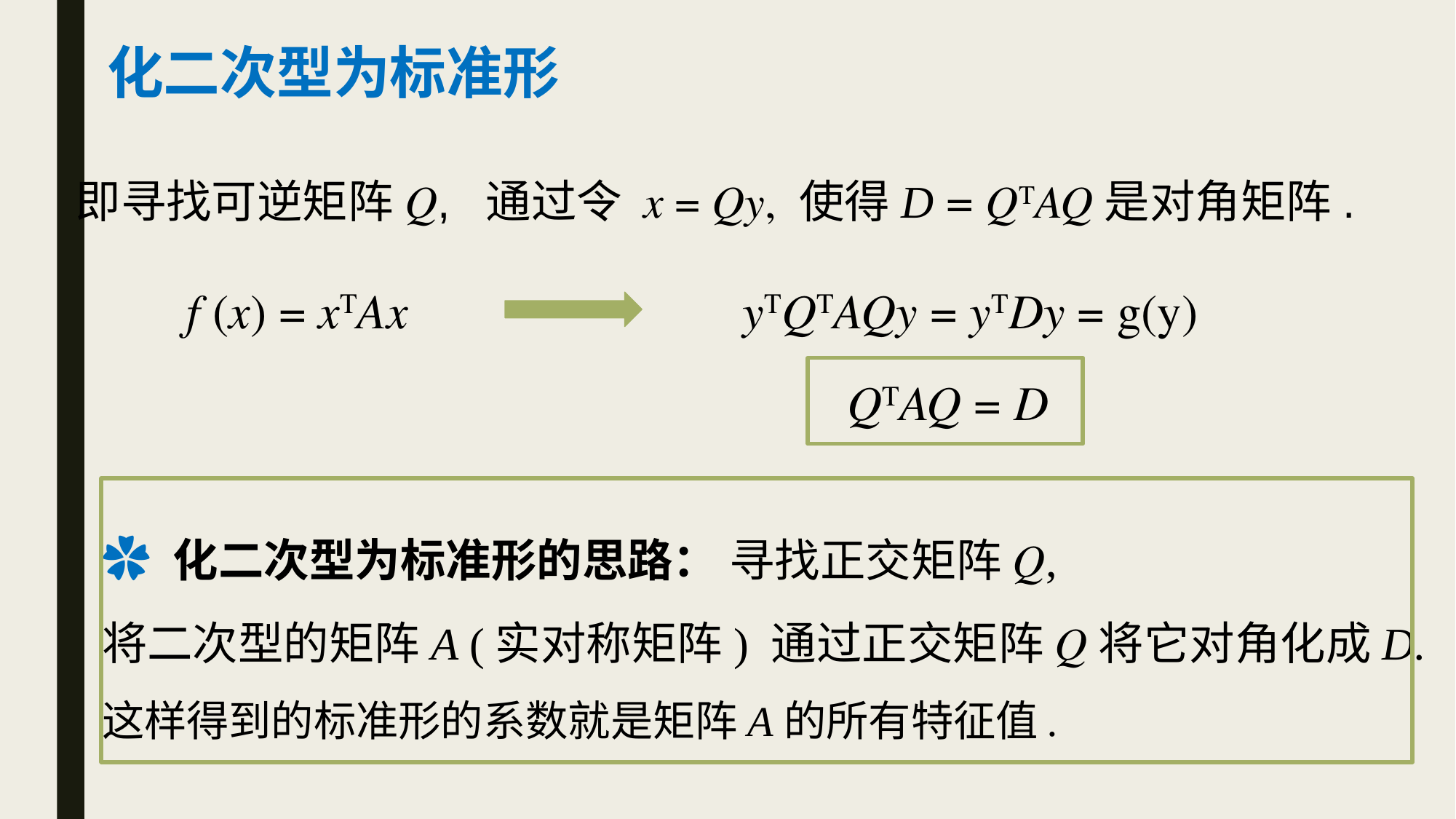

化二次型为标准形
即寻找可逆矩阵Q,  通过令 x = Qy, 使得D = QTAQ是对角矩阵.
yTQTAQy = yTDy = g(y)
f (x) = xTAx

QTAQ = D

✿ 化二次型为标准形的思路： 寻找正交矩阵Q,
将二次型的矩阵A (实对称矩阵) 通过正交矩阵Q将它对角化成D.
这样得到的标准形的系数就是矩阵A的所有特征值.